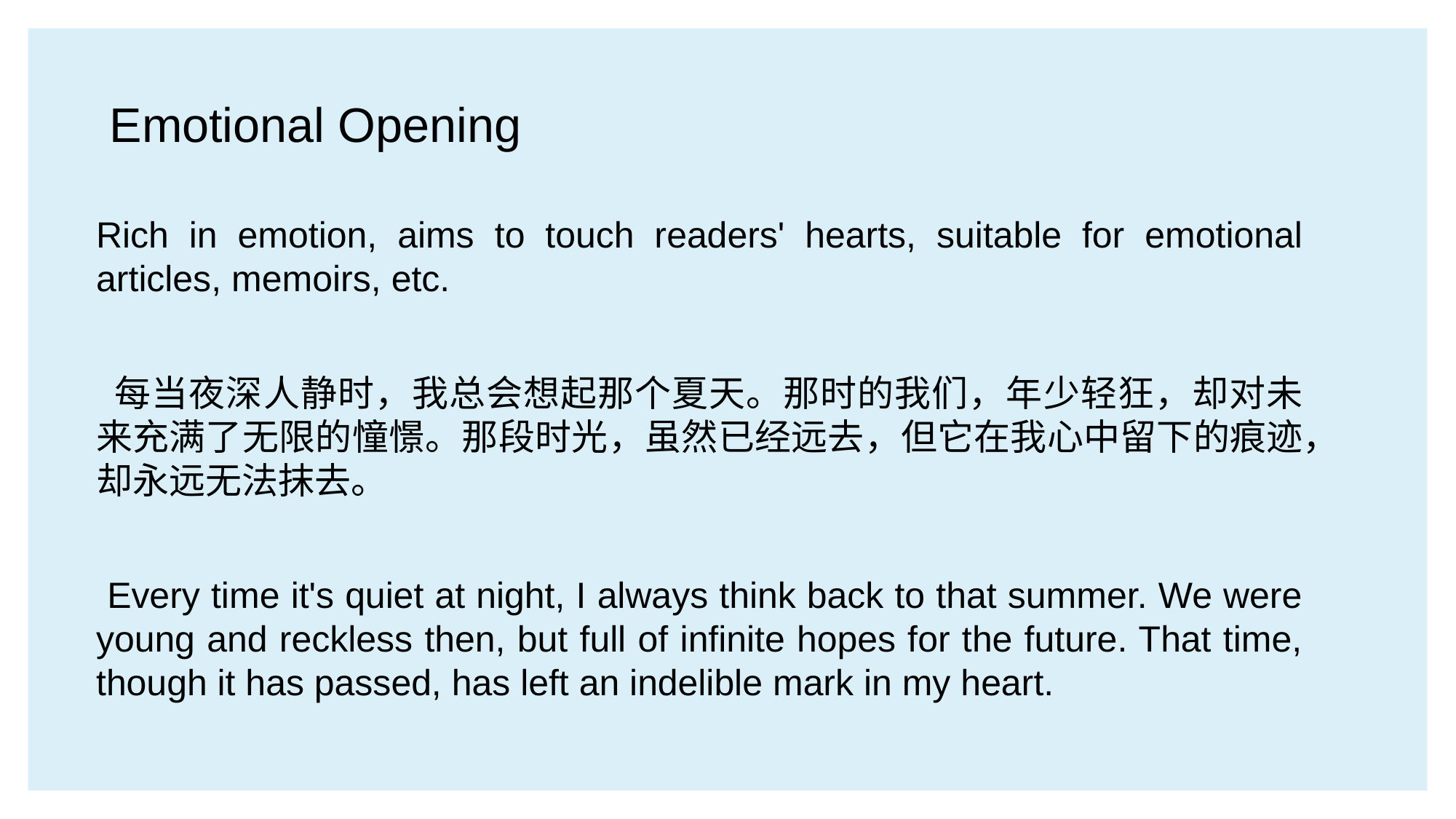

#
 Emotional Opening

Rich in emotion, aims to touch readers' hearts, suitable for emotional articles, memoirs, etc.

 每当夜深人静时，我总会想起那个夏天。那时的我们，年少轻狂，却对未来充满了无限的憧憬。那段时光，虽然已经远去，但它在我心中留下的痕迹，却永远无法抹去。

 Every time it's quiet at night, I always think back to that summer. We were young and reckless then, but full of infinite hopes for the future. That time, though it has passed, has left an indelible mark in my heart.